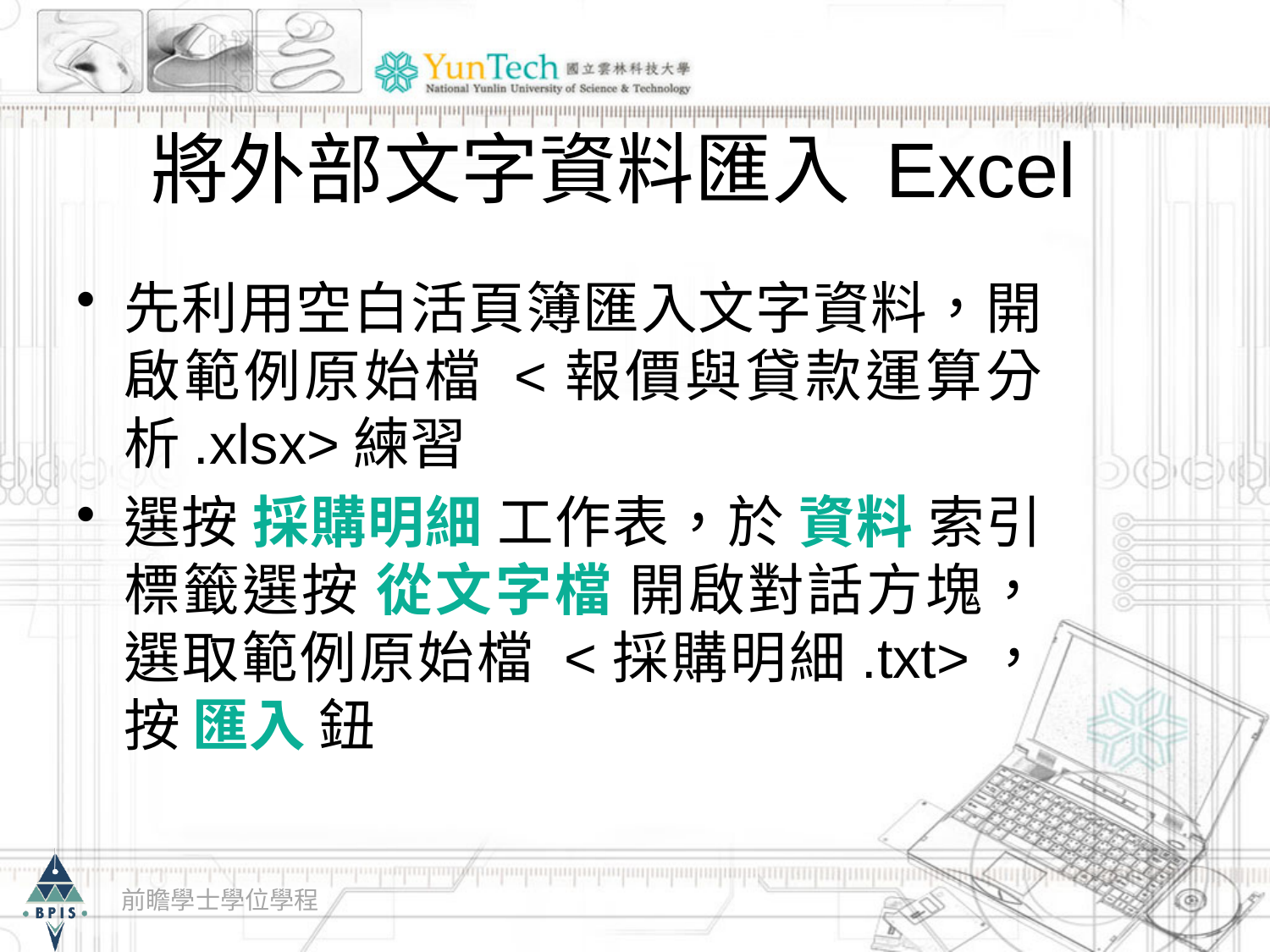

# 將外部文字資料匯入 Excel
先利用空白活頁簿匯入文字資料，開啟範例原始檔 <報價與貸款運算分析.xlsx>練習
選按 採購明細 工作表，於 資料 索引標籤選按 從文字檔 開啟對話方塊，選取範例原始檔 <採購明細.txt>，按 匯入 鈕